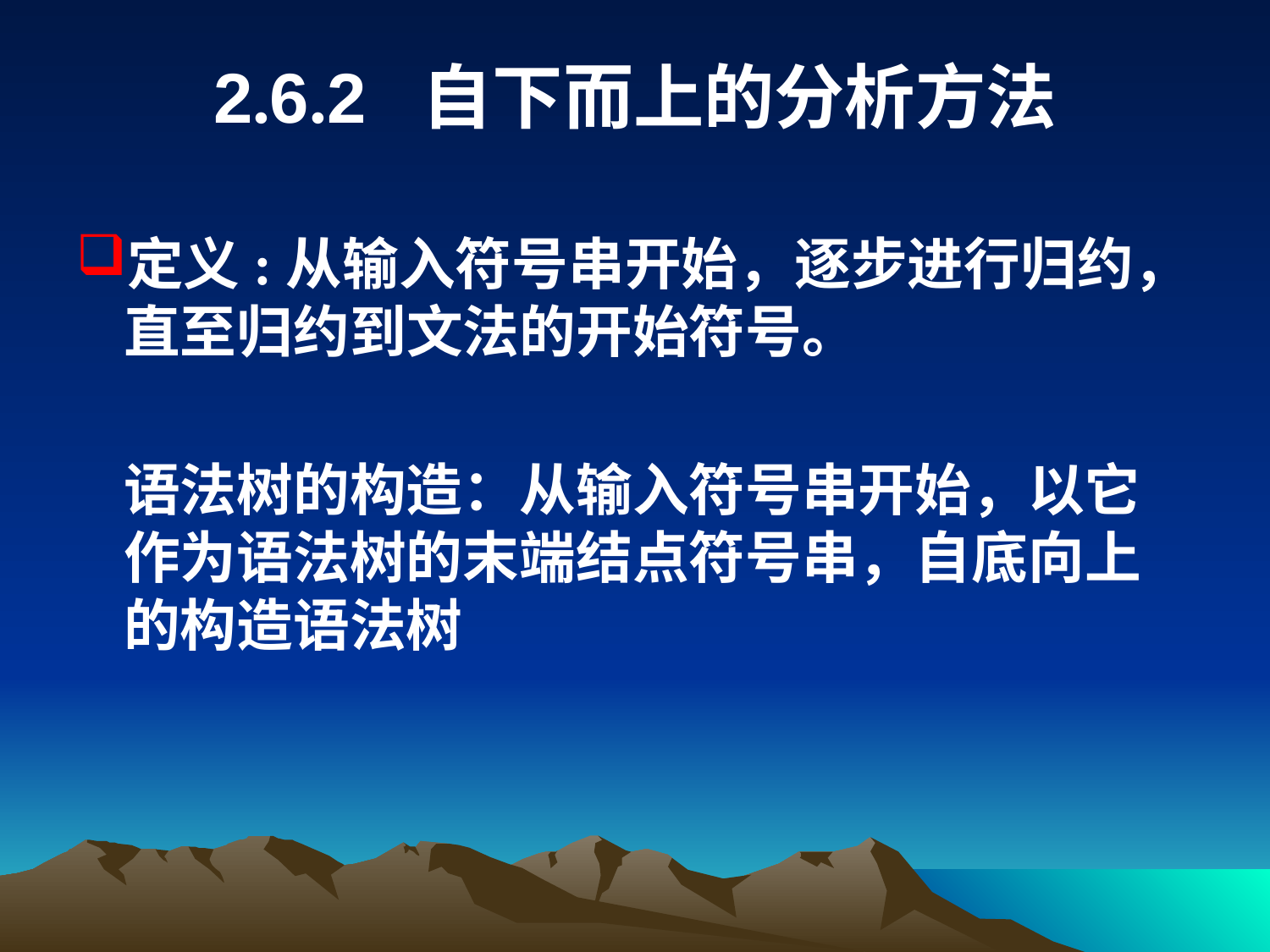

# 2.6.2  自下而上的分析方法
定义:从输入符号串开始，逐步进行归约，直至归约到文法的开始符号。

	语法树的构造：从输入符号串开始，以它作为语法树的末端结点符号串，自底向上的构造语法树